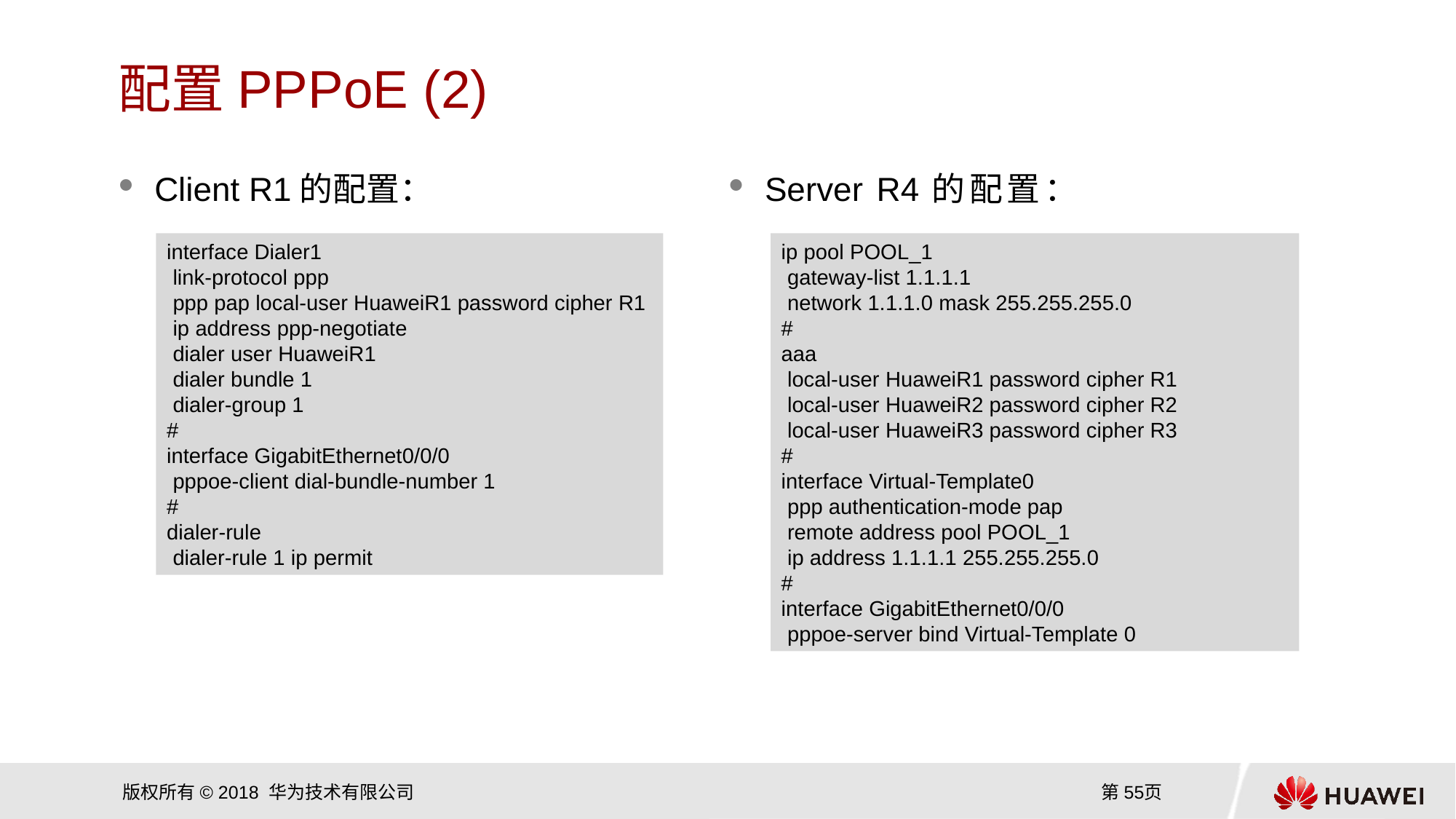

# 配置PPPoE (2)
Client R1的配置：
Server R4的配置：
interface Dialer1
 link-protocol ppp
 ppp pap local-user HuaweiR1 password cipher R1
 ip address ppp-negotiate
 dialer user HuaweiR1
 dialer bundle 1
 dialer-group 1
#
interface GigabitEthernet0/0/0
 pppoe-client dial-bundle-number 1
#
dialer-rule
 dialer-rule 1 ip permit
ip pool POOL_1
 gateway-list 1.1.1.1
 network 1.1.1.0 mask 255.255.255.0
#
aaa
 local-user HuaweiR1 password cipher R1
 local-user HuaweiR2 password cipher R2
 local-user HuaweiR3 password cipher R3
#
interface Virtual-Template0
 ppp authentication-mode pap
 remote address pool POOL_1
 ip address 1.1.1.1 255.255.255.0
#
interface GigabitEthernet0/0/0
 pppoe-server bind Virtual-Template 0